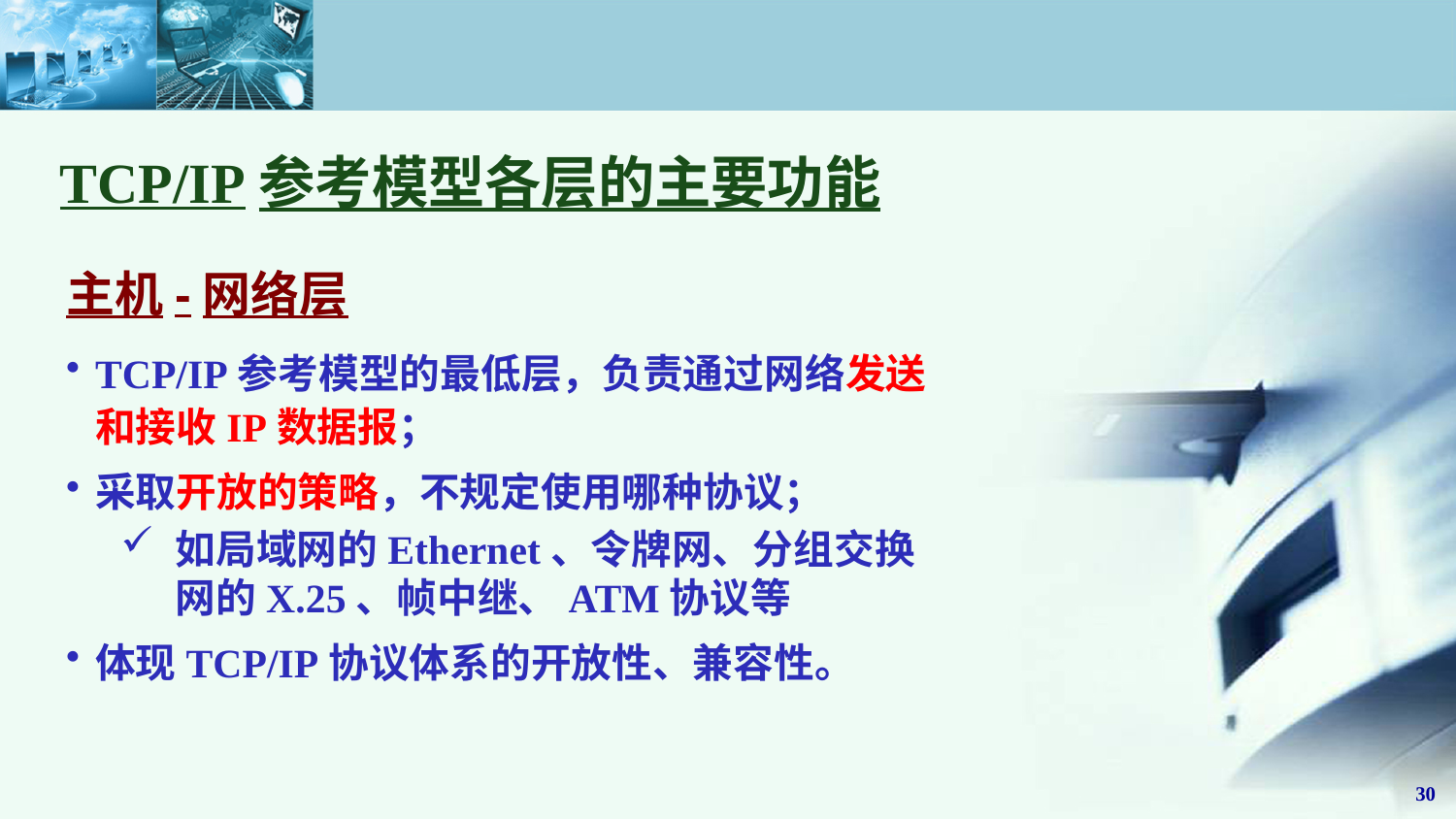

TCP/IP参考模型各层的主要功能
主机-网络层
TCP/IP参考模型的最低层，负责通过网络发送和接收IP数据报；
采取开放的策略，不规定使用哪种协议；
如局域网的Ethernet、令牌网、分组交换网的X.25、帧中继、ATM协议等
体现TCP/IP协议体系的开放性、兼容性。
30